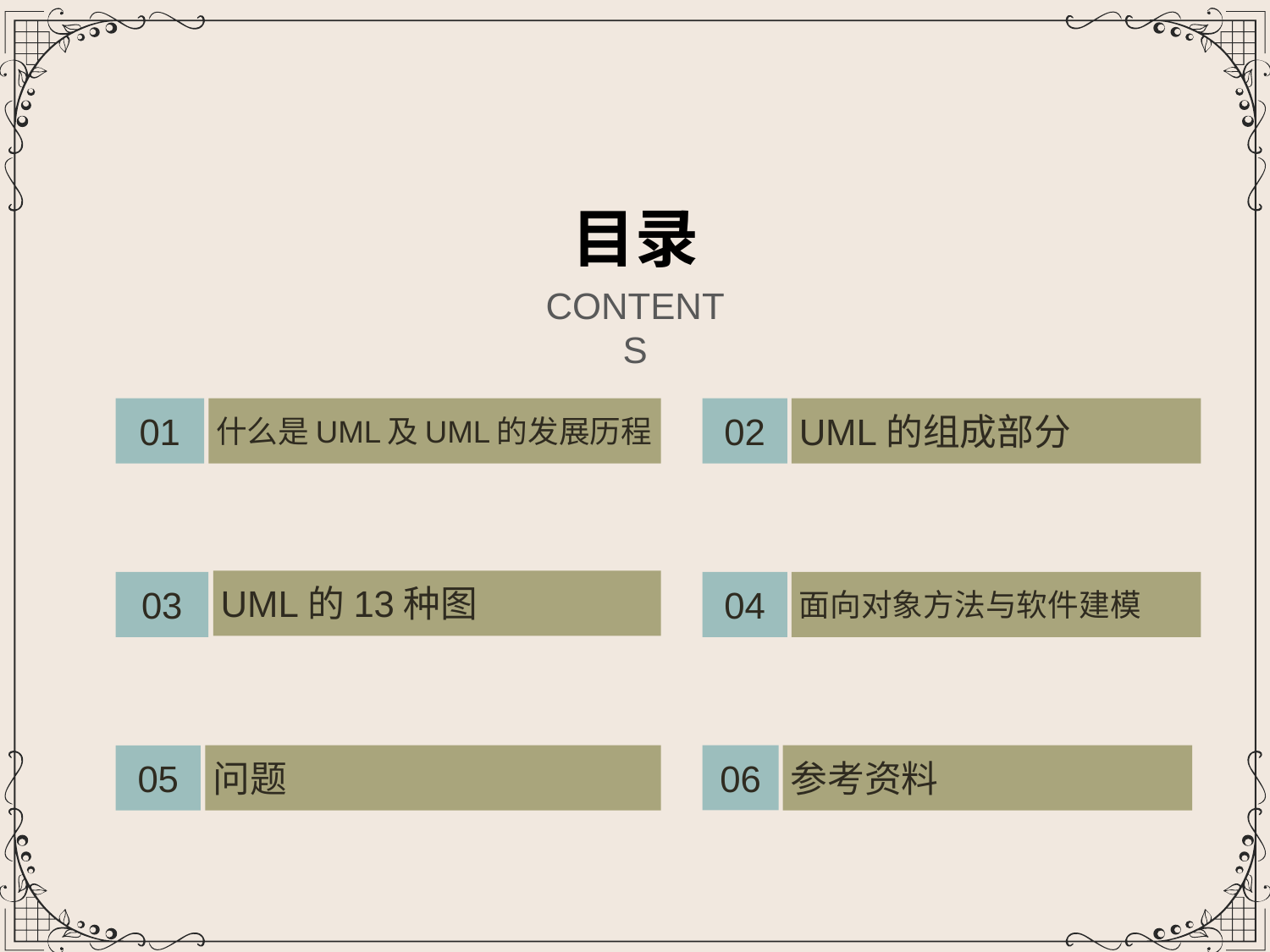

目录
CONTENTS
01
什么是UML及UML的发展历程
02
UML的组成部分
UML的13种图
03
04
面向对象方法与软件建模
问题
05
06
参考资料